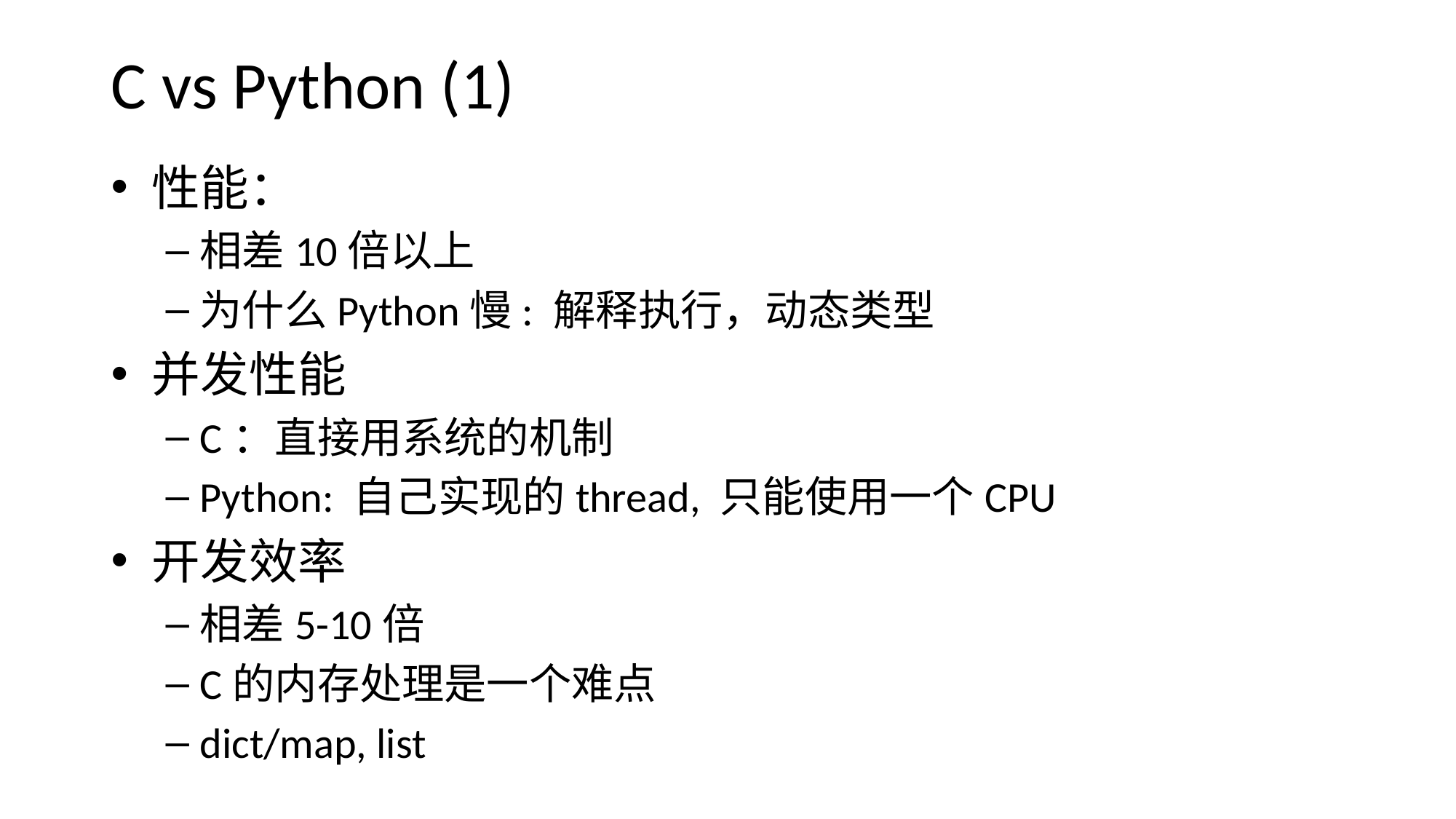

# C vs Python (1)
性能：
相差10倍以上
为什么Python慢: 解释执行，动态类型
并发性能
C：直接用系统的机制
Python: 自己实现的thread, 只能使用一个CPU
开发效率
相差5-10倍
C的内存处理是一个难点
dict/map, list